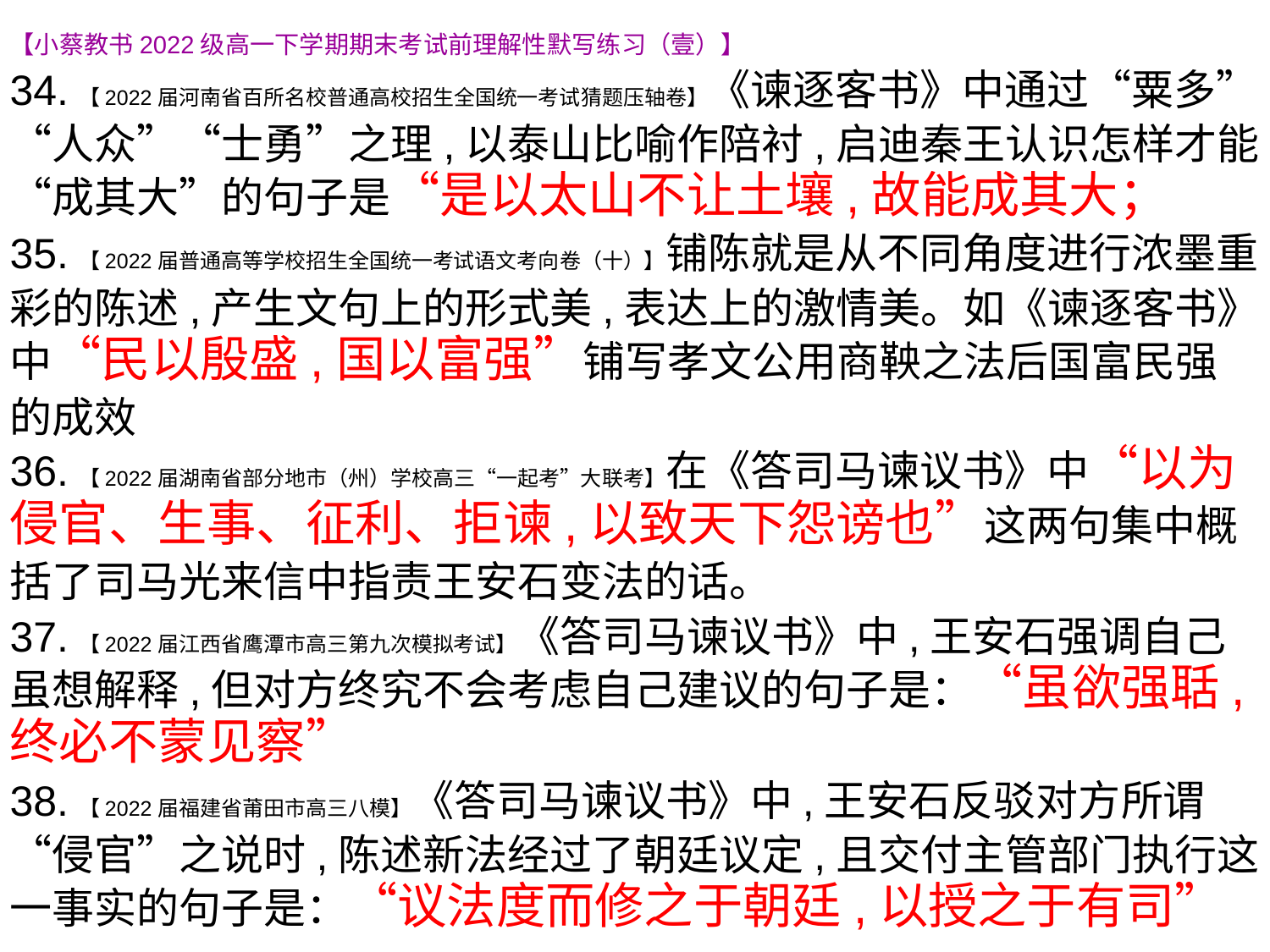

【小蔡教书2022级高一下学期期末考试前理解性默写练习（壹）】
34.【2022届河南省百所名校普通高校招生全国统一考试猜题压轴卷】《谏逐客书》中通过“粟多”“人众”“士勇”之理,以泰山比喻作陪衬,启迪秦王认识怎样才能“成其大”的句子是“是以太山不让土壤,故能成其大；
35.【2022届普通高等学校招生全国统一考试语文考向卷（十）】铺陈就是从不同角度进行浓墨重彩的陈述,产生文句上的形式美,表达上的激情美。如《谏逐客书》中“民以殷盛,国以富强”铺写孝文公用商鞅之法后国富民强的成效
36.【2022届湖南省部分地市（州）学校高三“一起考”大联考】在《答司马谏议书》中“以为侵官、生事、征利、拒谏,以致天下怨谤也”这两句集中概括了司马光来信中指责王安石变法的话。
37.【2022届江西省鹰潭市高三第九次模拟考试】《答司马谏议书》中,王安石强调自己虽想解释,但对方终究不会考虑自己建议的句子是：“虽欲强聒,终必不蒙见察”
38.【2022届福建省莆田市高三八模】《答司马谏议书》中,王安石反驳对方所谓“侵官”之说时,陈述新法经过了朝廷议定,且交付主管部门执行这一事实的句子是：“议法度而修之于朝廷,以授之于有司”